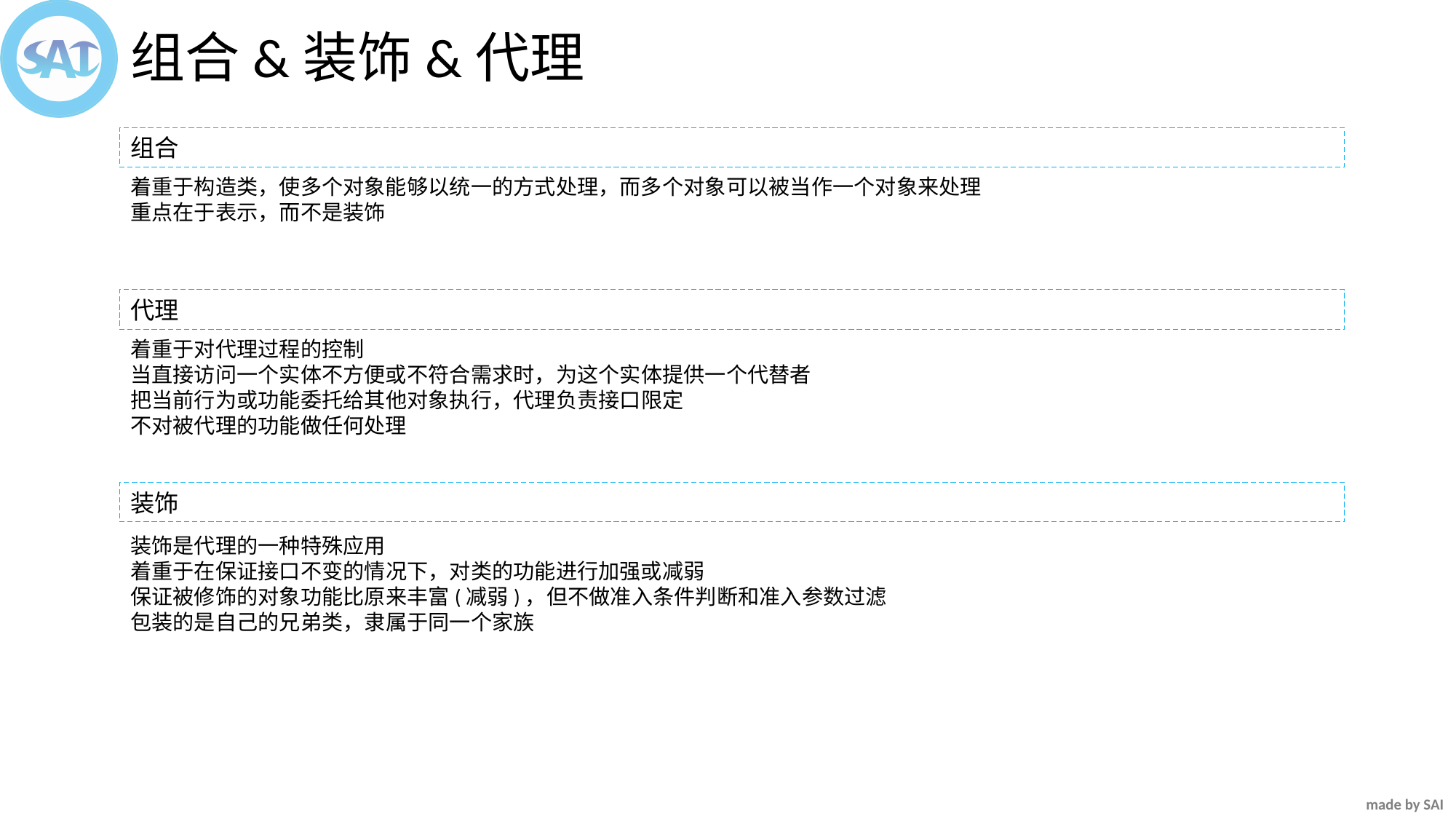

组合&装饰&代理
组合
着重于构造类，使多个对象能够以统一的方式处理，而多个对象可以被当作一个对象来处理
重点在于表示，而不是装饰
代理
着重于对代理过程的控制
当直接访问一个实体不方便或不符合需求时，为这个实体提供一个代替者
把当前行为或功能委托给其他对象执行，代理负责接口限定
不对被代理的功能做任何处理
装饰
装饰是代理的一种特殊应用
着重于在保证接口不变的情况下，对类的功能进行加强或减弱
保证被修饰的对象功能比原来丰富(减弱)，但不做准入条件判断和准入参数过滤
包装的是自己的兄弟类，隶属于同一个家族